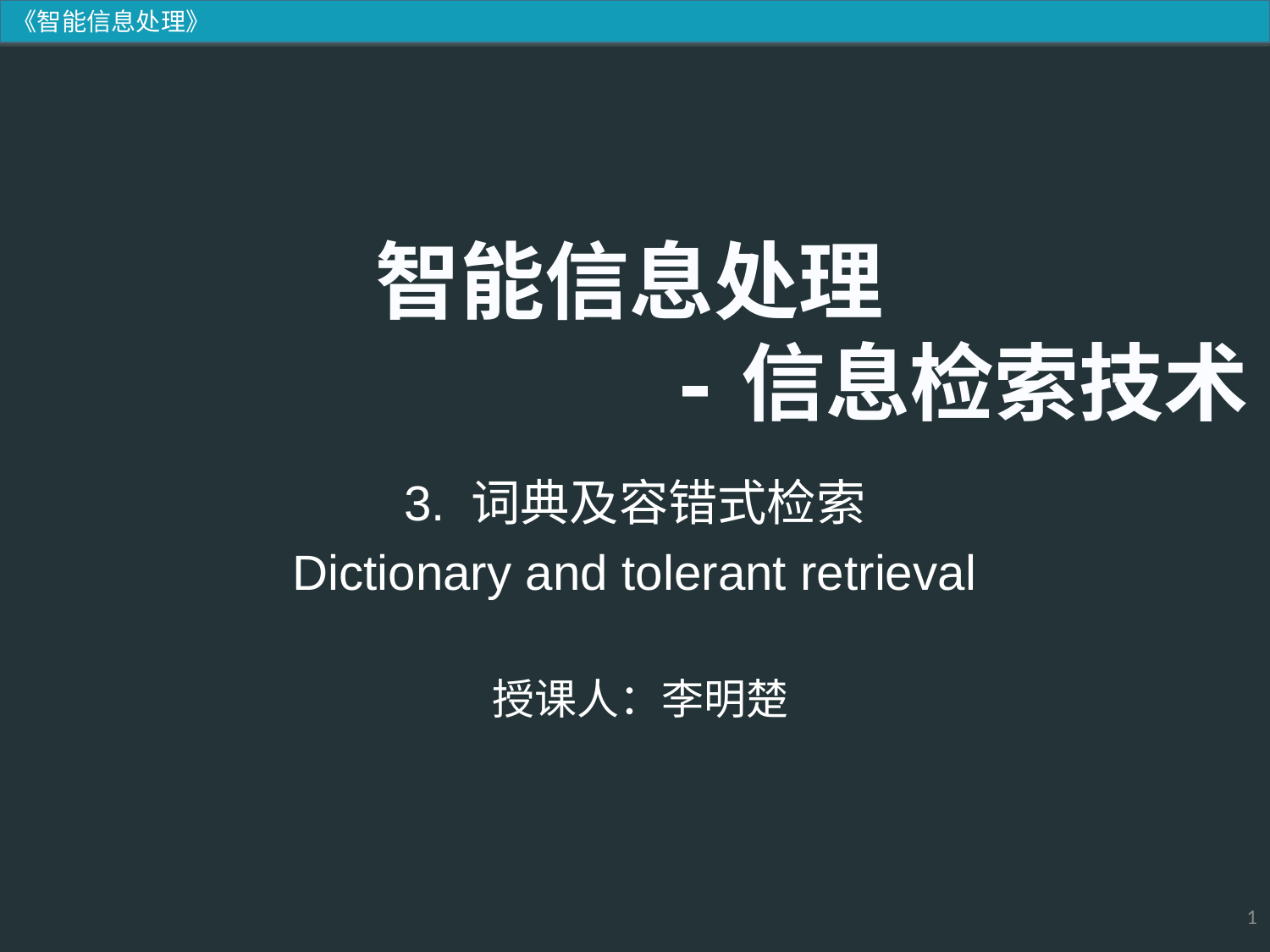

3. 词典及容错式检索
Dictionary and tolerant retrieval

1